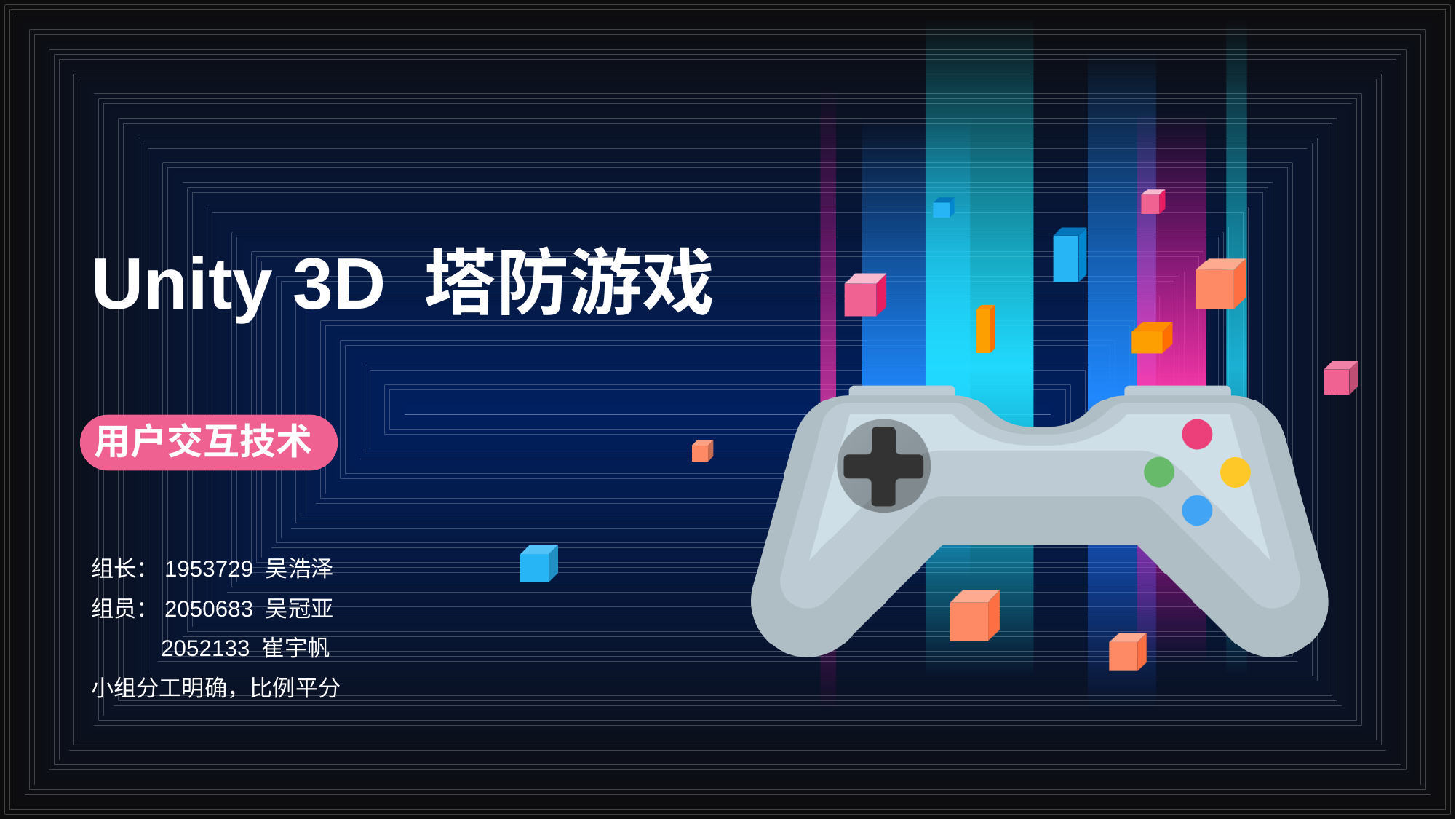

# Unity 3D 塔防游戏
用户交互技术

组长：1953729 吴浩泽
组员：2050683 吴冠亚
           2052133 崔宇帆
小组分工明确，比例平分